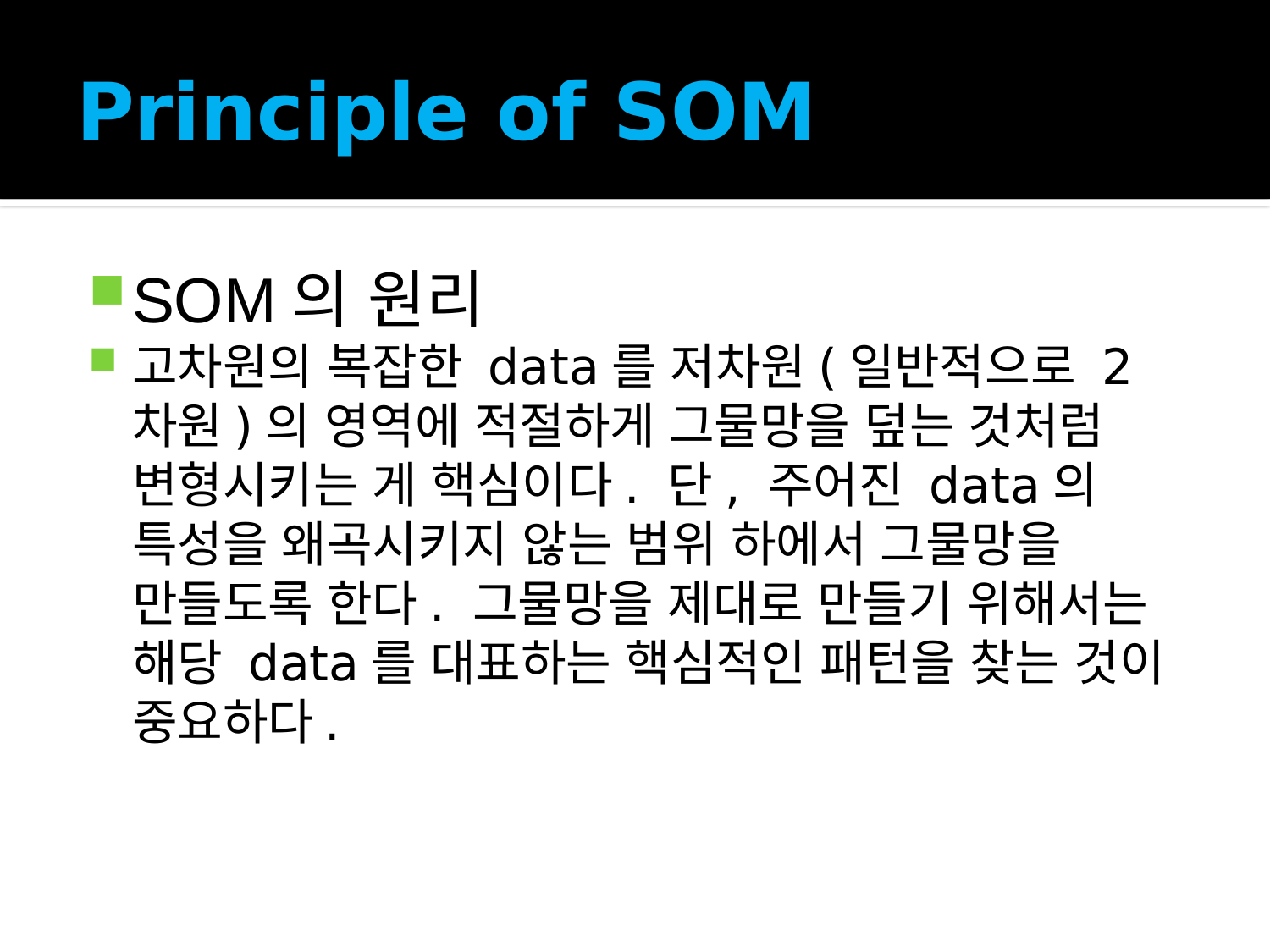

# Principle of SOM
SOM의 원리
고차원의 복잡한 data를 저차원(일반적으로 2차원)의 영역에 적절하게 그물망을 덮는 것처럼 변형시키는 게 핵심이다. 단, 주어진 data의 특성을 왜곡시키지 않는 범위 하에서 그물망을 만들도록 한다. 그물망을 제대로 만들기 위해서는 해당 data를 대표하는 핵심적인 패턴을 찾는 것이 중요하다.